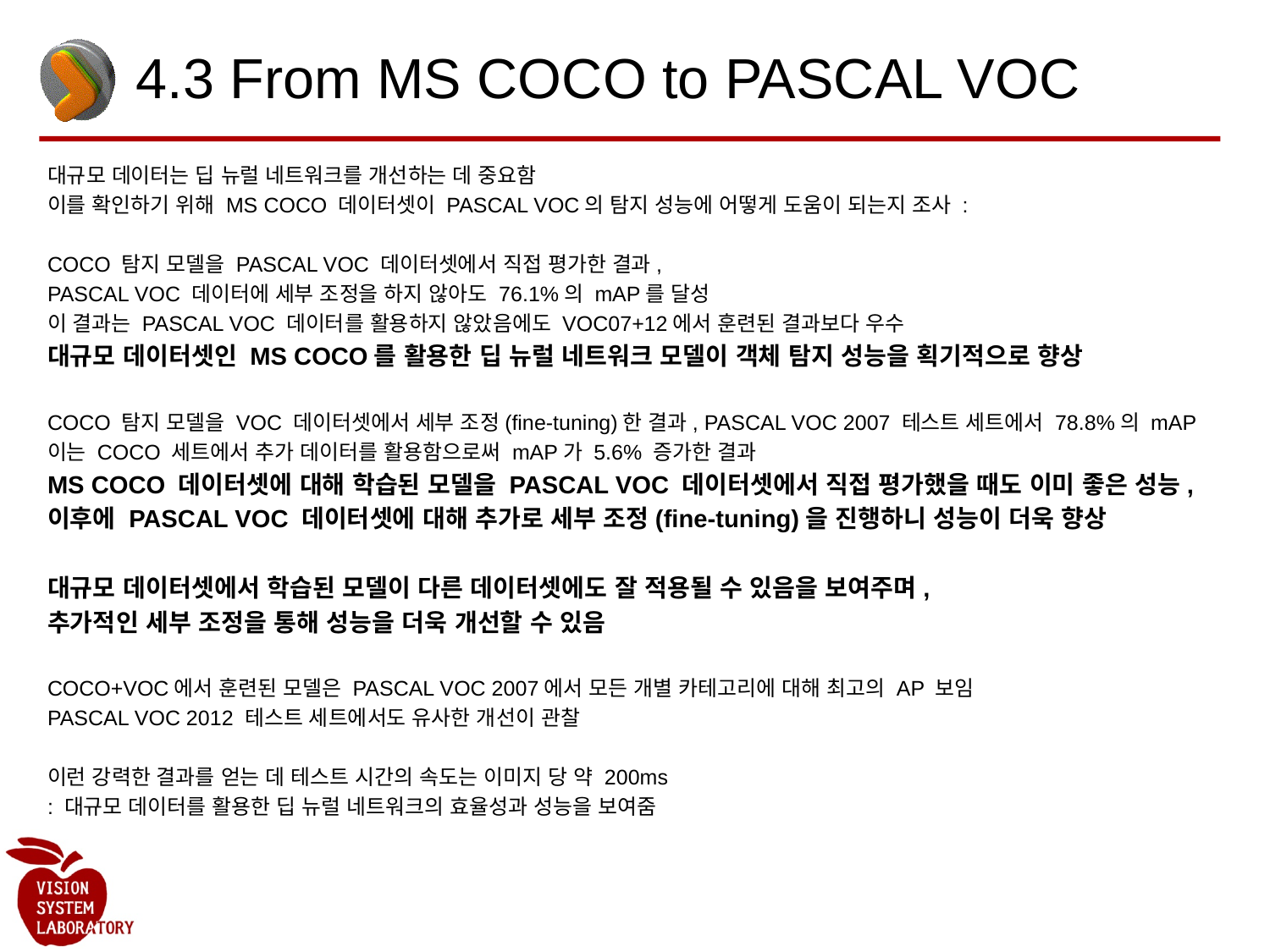

# 4.3 From MS COCO to PASCAL VOC
대규모 데이터는 딥 뉴럴 네트워크를 개선하는 데 중요함
이를 확인하기 위해 MS COCO 데이터셋이 PASCAL VOC의 탐지 성능에 어떻게 도움이 되는지 조사 :

COCO 탐지 모델을 PASCAL VOC 데이터셋에서 직접 평가한 결과,
PASCAL VOC 데이터에 세부 조정을 하지 않아도 76.1%의 mAP를 달성
이 결과는 PASCAL VOC 데이터를 활용하지 않았음에도 VOC07+12에서 훈련된 결과보다 우수
대규모 데이터셋인 MS COCO를 활용한 딥 뉴럴 네트워크 모델이 객체 탐지 성능을 획기적으로 향상

COCO 탐지 모델을 VOC 데이터셋에서 세부 조정(fine-tuning)한 결과, PASCAL VOC 2007 테스트 세트에서 78.8%의 mAP
이는 COCO 세트에서 추가 데이터를 활용함으로써 mAP가 5.6% 증가한 결과
MS COCO 데이터셋에 대해 학습된 모델을 PASCAL VOC 데이터셋에서 직접 평가했을 때도 이미 좋은 성능,
이후에 PASCAL VOC 데이터셋에 대해 추가로 세부 조정(fine-tuning)을 진행하니 성능이 더욱 향상

대규모 데이터셋에서 학습된 모델이 다른 데이터셋에도 잘 적용될 수 있음을 보여주며,
추가적인 세부 조정을 통해 성능을 더욱 개선할 수 있음

COCO+VOC에서 훈련된 모델은 PASCAL VOC 2007에서 모든 개별 카테고리에 대해 최고의 AP 보임
PASCAL VOC 2012 테스트 세트에서도 유사한 개선이 관찰

이런 강력한 결과를 얻는 데 테스트 시간의 속도는 이미지 당 약 200ms
: 대규모 데이터를 활용한 딥 뉴럴 네트워크의 효율성과 성능을 보여줌